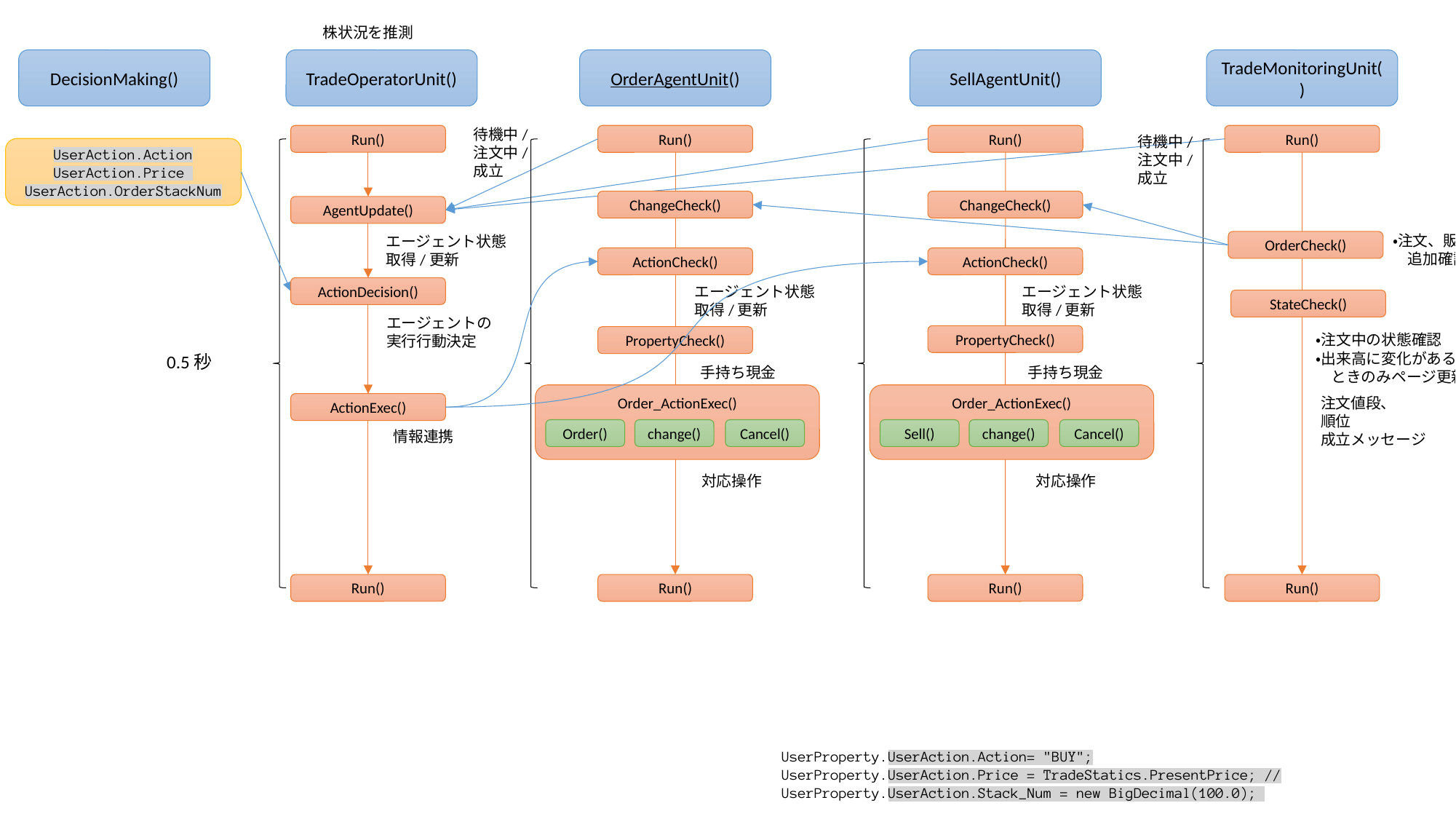

株状況を推測
DecisionMaking()
TradeOperatorUnit()
OrderAgentUnit()
SellAgentUnit()
TradeMonitoringUnit()
待機中/
注文中/
成立
Run()
Run()
Run()
Run()
待機中/
注文中/
成立
UserAction.Action
UserAction.Price
UserAction.OrderStackNum

ChangeCheck()
ChangeCheck()
AgentUpdate()
・注文、販売時の
　追加確認
エージェント状態
取得/更新
OrderCheck()
ActionCheck()
ActionCheck()
エージェント状態
取得/更新
エージェント状態
取得/更新
ActionDecision()
StateCheck()
エージェントの
実行行動決定
・注文中の状態確認
・出来高に変化がある
　ときのみページ更新
PropertyCheck()
PropertyCheck()
0.5秒
手持ち現金
手持ち現金
Order_ActionExec()
Order_ActionExec()
注文値段、
順位
成立メッセージ
ActionExec()
Order()
change()
Cancel()
Sell()
change()
Cancel()
情報連携
対応操作
対応操作
Run()
Run()
Run()
Run()
UserProperty.UserAction.Action= "BUY";
UserProperty.UserAction.Price = TradeStatics.PresentPrice; //
UserProperty.UserAction.Stack_Num = new BigDecimal(100.0);